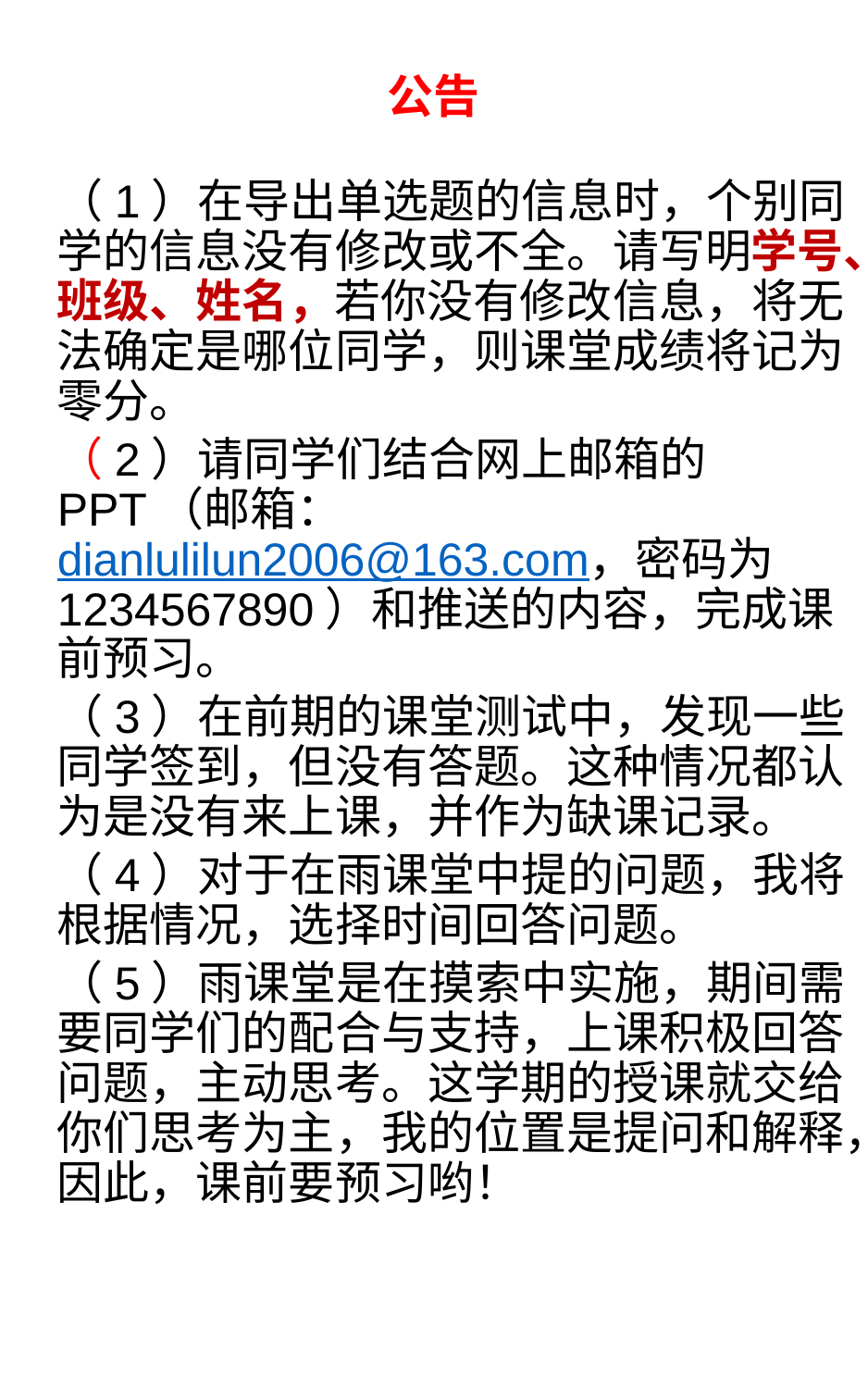

# 公告
（1）在导出单选题的信息时，个别同学的信息没有修改或不全。请写明学号、班级、姓名，若你没有修改信息，将无法确定是哪位同学，则课堂成绩将记为零分。
（2）请同学们结合网上邮箱的PPT（邮箱：dianlulilun2006@163.com，密码为1234567890）和推送的内容，完成课前预习。
（3）在前期的课堂测试中，发现一些同学签到，但没有答题。这种情况都认为是没有来上课，并作为缺课记录。
（4）对于在雨课堂中提的问题，我将根据情况，选择时间回答问题。
（5）雨课堂是在摸索中实施，期间需要同学们的配合与支持，上课积极回答问题，主动思考。这学期的授课就交给你们思考为主，我的位置是提问和解释，因此，课前要预习哟！